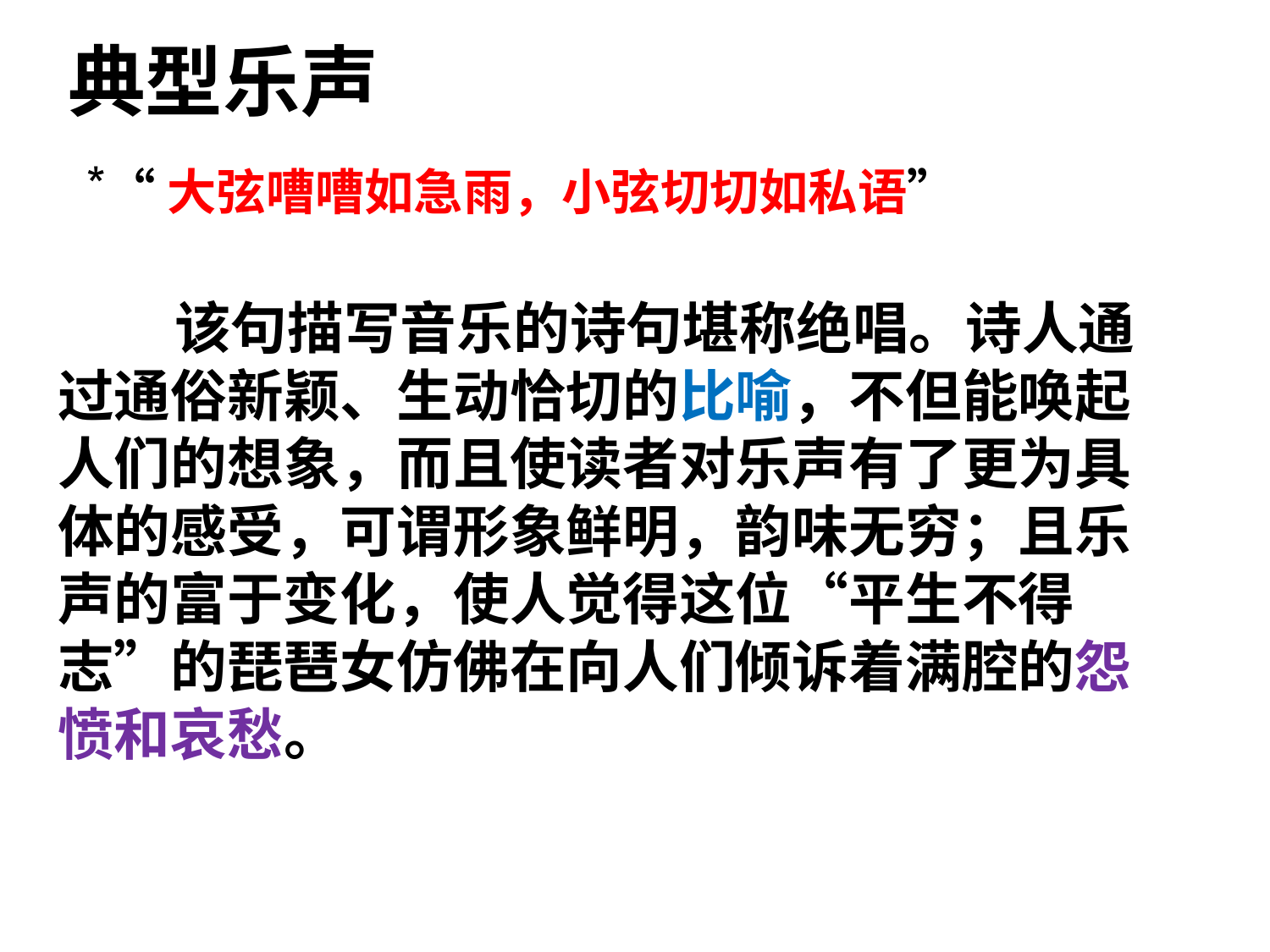

典型乐声
“大弦嘈嘈如急雨，小弦切切如私语”
        该句描写音乐的诗句堪称绝唱。诗人通过通俗新颖、生动恰切的比喻，不但能唤起人们的想象，而且使读者对乐声有了更为具体的感受，可谓形象鲜明，韵味无穷；且乐声的富于变化，使人觉得这位“平生不得志”的琵琶女仿佛在向人们倾诉着满腔的怨愤和哀愁。